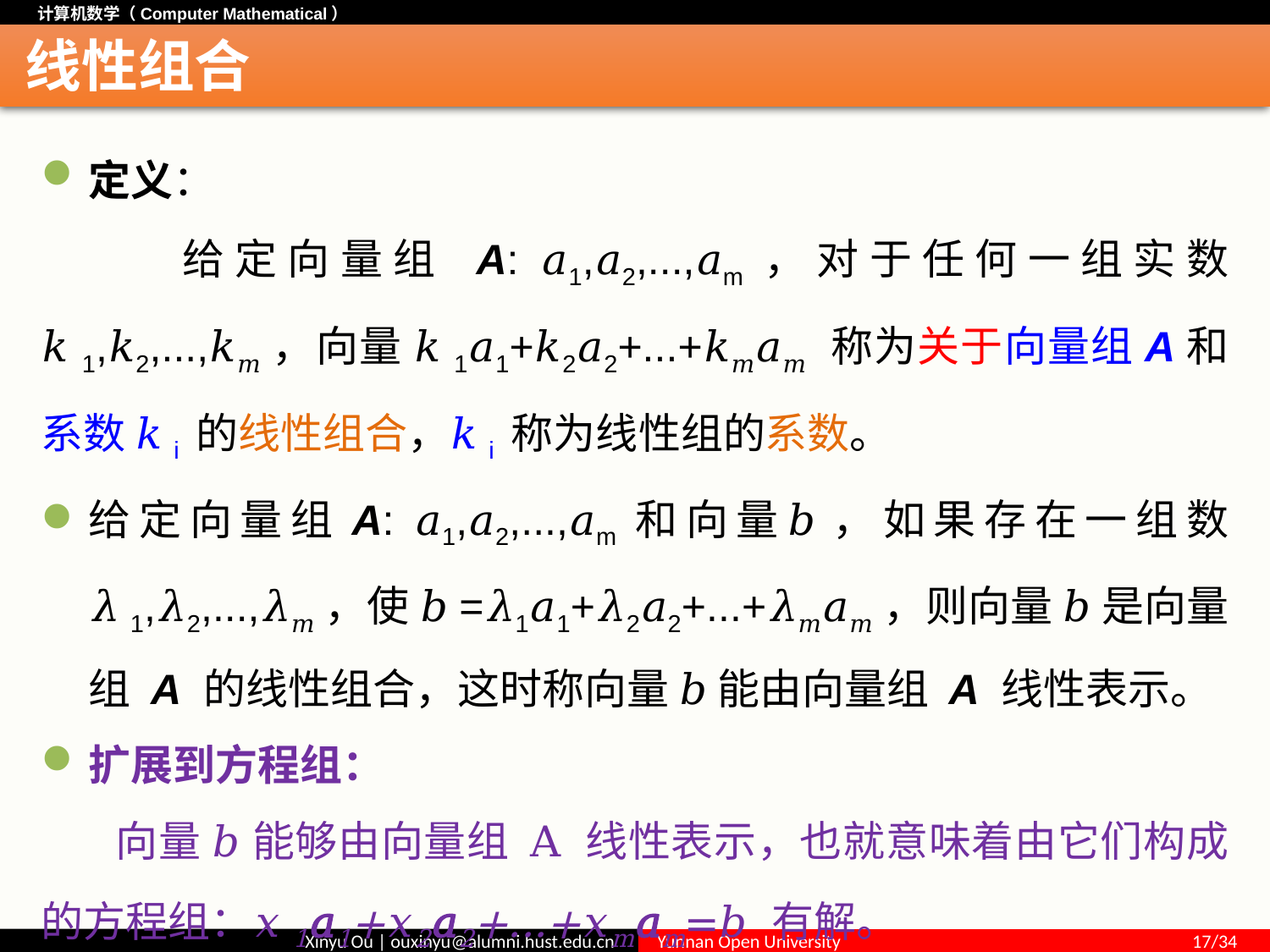

# 线性组合
定义：
      给定向量组 A: 𝑎1,𝑎2,...,𝑎m，对于任何一组实数 𝑘1,𝑘2,...,𝑘𝑚，向量 𝑘1𝑎1+𝑘2𝑎2+...+𝑘𝑚𝑎𝑚 称为关于向量组A和系数 𝑘i 的线性组合，𝑘i 称为线性组的系数。
给定向量组A: 𝑎1,𝑎2,...,𝑎m和向量𝑏，如果存在一组数 𝜆1,𝜆2,...,𝜆𝑚，使 𝑏=𝜆1𝑎1+𝜆2𝑎2+...+𝜆𝑚𝑎𝑚，则向量 𝑏 是向量组 A 的线性组合，这时称向量 𝑏 能由向量组 A 线性表示。
扩展到方程组：
向量 𝑏 能够由向量组 A 线性表示，也就意味着由它们构成的方程组：𝑥1𝑎1+𝑥2𝑎2+...+𝑥m𝑎m=𝑏 有解。